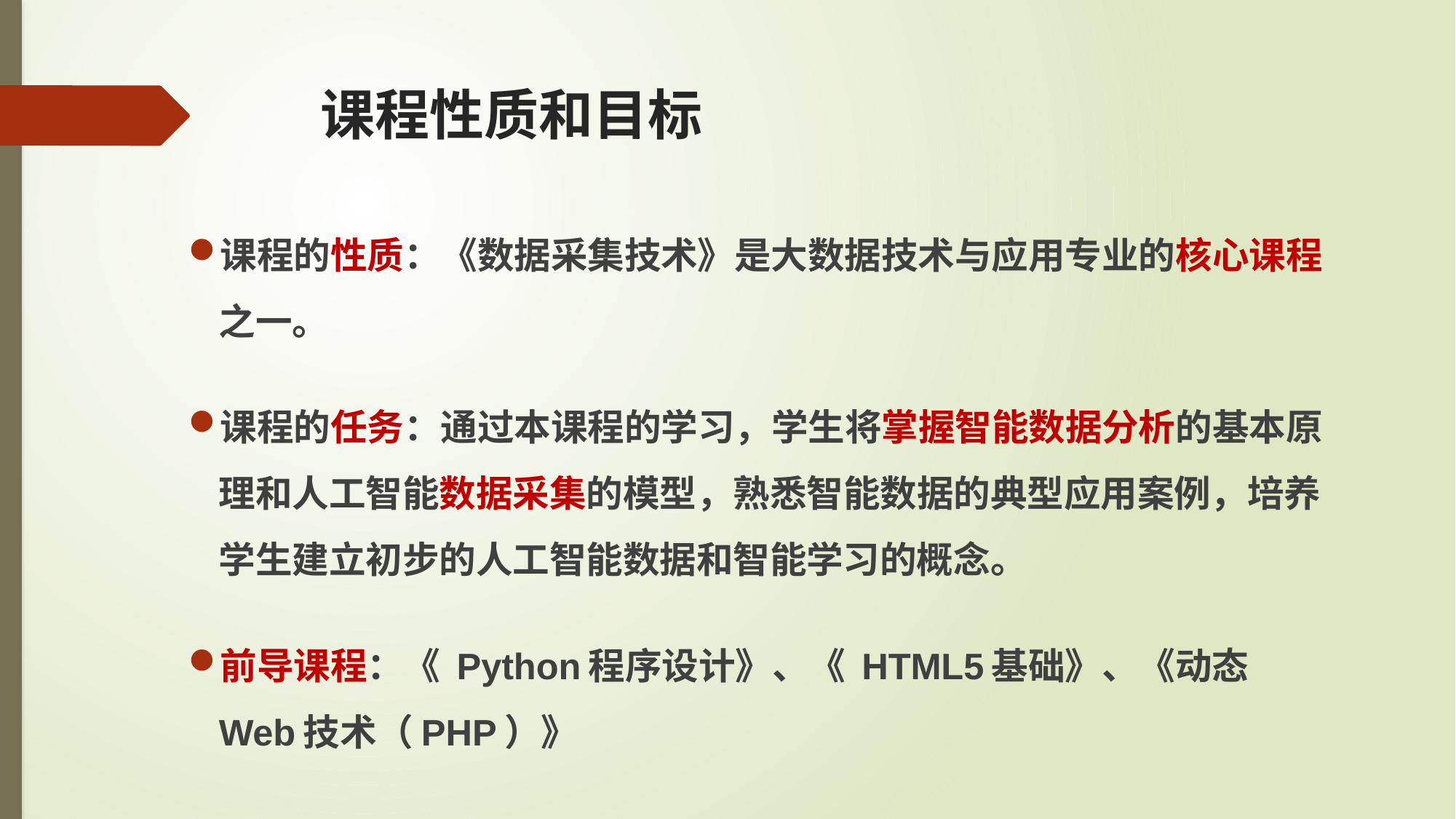

# 课程性质和目标
课程的性质：《数据采集技术》是大数据技术与应用专业的核心课程之一。
课程的任务：通过本课程的学习，学生将掌握智能数据分析的基本原理和人工智能数据采集的模型，熟悉智能数据的典型应用案例，培养学生建立初步的人工智能数据和智能学习的概念。
前导课程：《 Python程序设计》、《 HTML5基础》、《动态Web技术（PHP）》